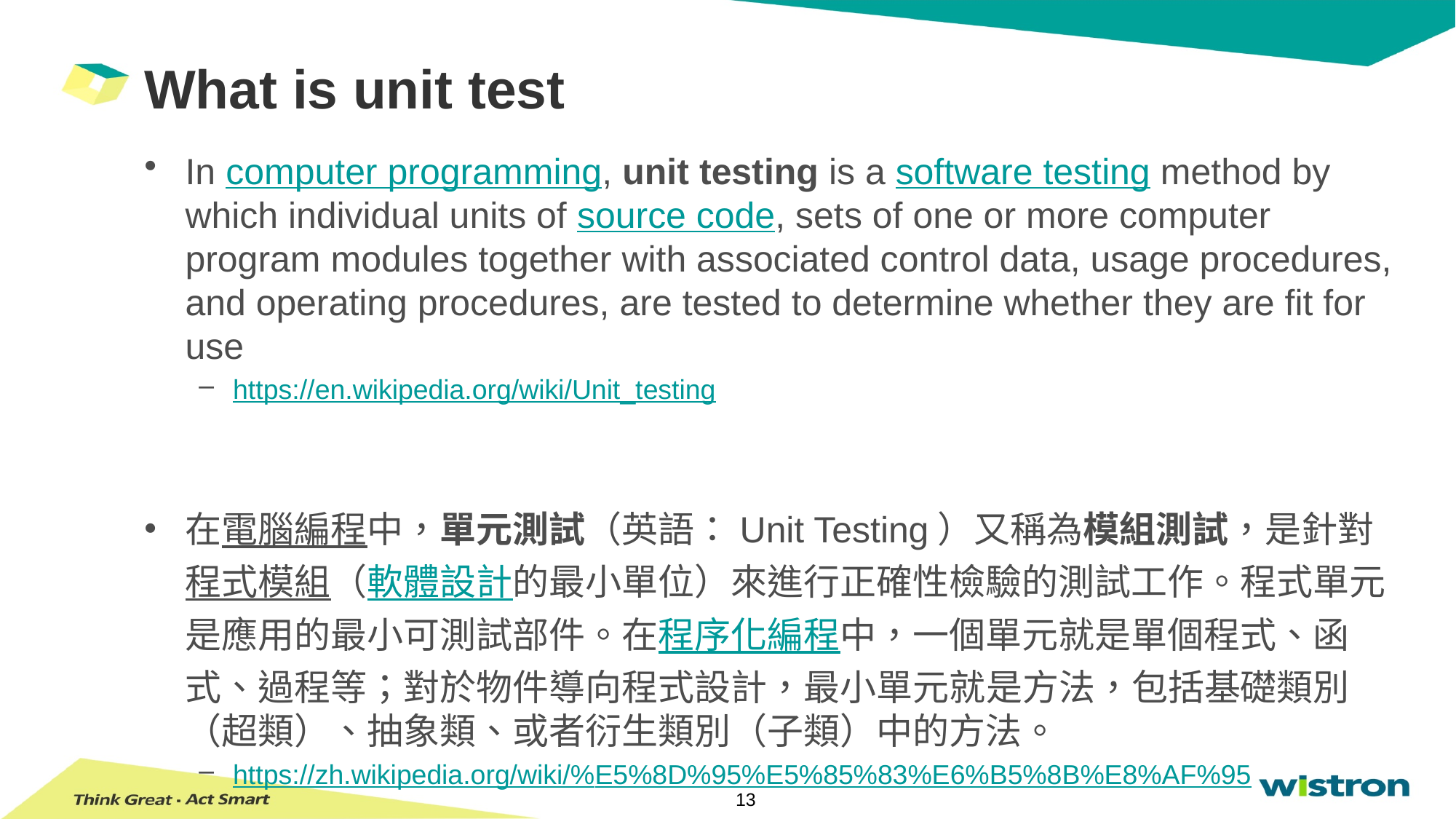

# What is unit test
In computer programming, unit testing is a software testing method by which individual units of source code, sets of one or more computer program modules together with associated control data, usage procedures, and operating procedures, are tested to determine whether they are fit for use
https://en.wikipedia.org/wiki/Unit_testing

在電腦編程中，單元測試（英語：Unit Testing）又稱為模組測試，是針對程式模組（軟體設計的最小單位）來進行正確性檢驗的測試工作。程式單元是應用的最小可測試部件。在程序化編程中，一個單元就是單個程式、函式、過程等；對於物件導向程式設計，最小單元就是方法，包括基礎類別（超類）、抽象類、或者衍生類別（子類）中的方法。
https://zh.wikipedia.org/wiki/%E5%8D%95%E5%85%83%E6%B5%8B%E8%AF%95
13